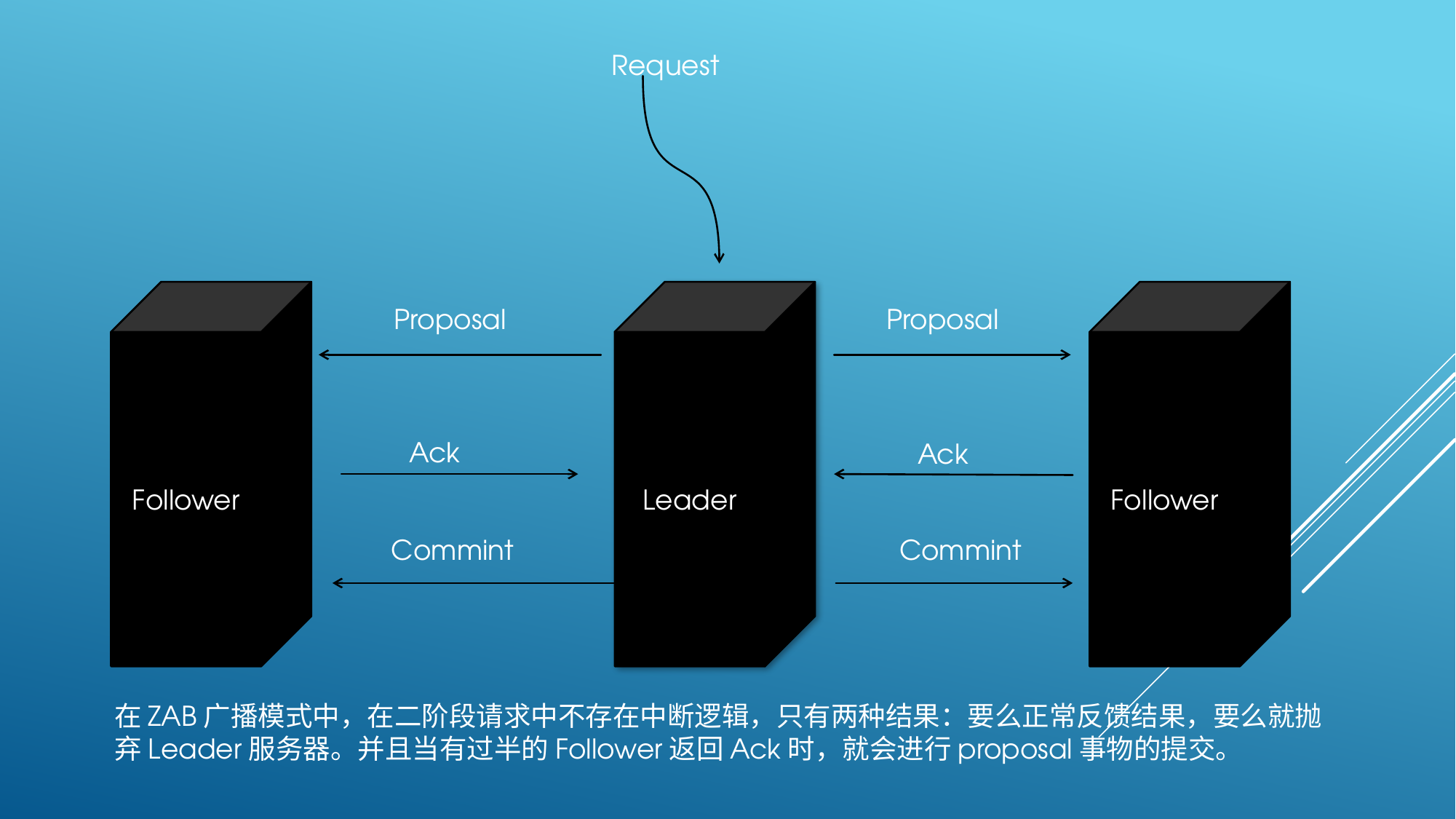

Request
Follower
Leader
Follower
Proposal
Proposal
Ack
Ack
Commint
Commint
在ZAB广播模式中，在二阶段请求中不存在中断逻辑，只有两种结果：要么正常反馈结果，要么就抛弃Leader服务器。并且当有过半的Follower返回Ack时，就会进行proposal事物的提交。